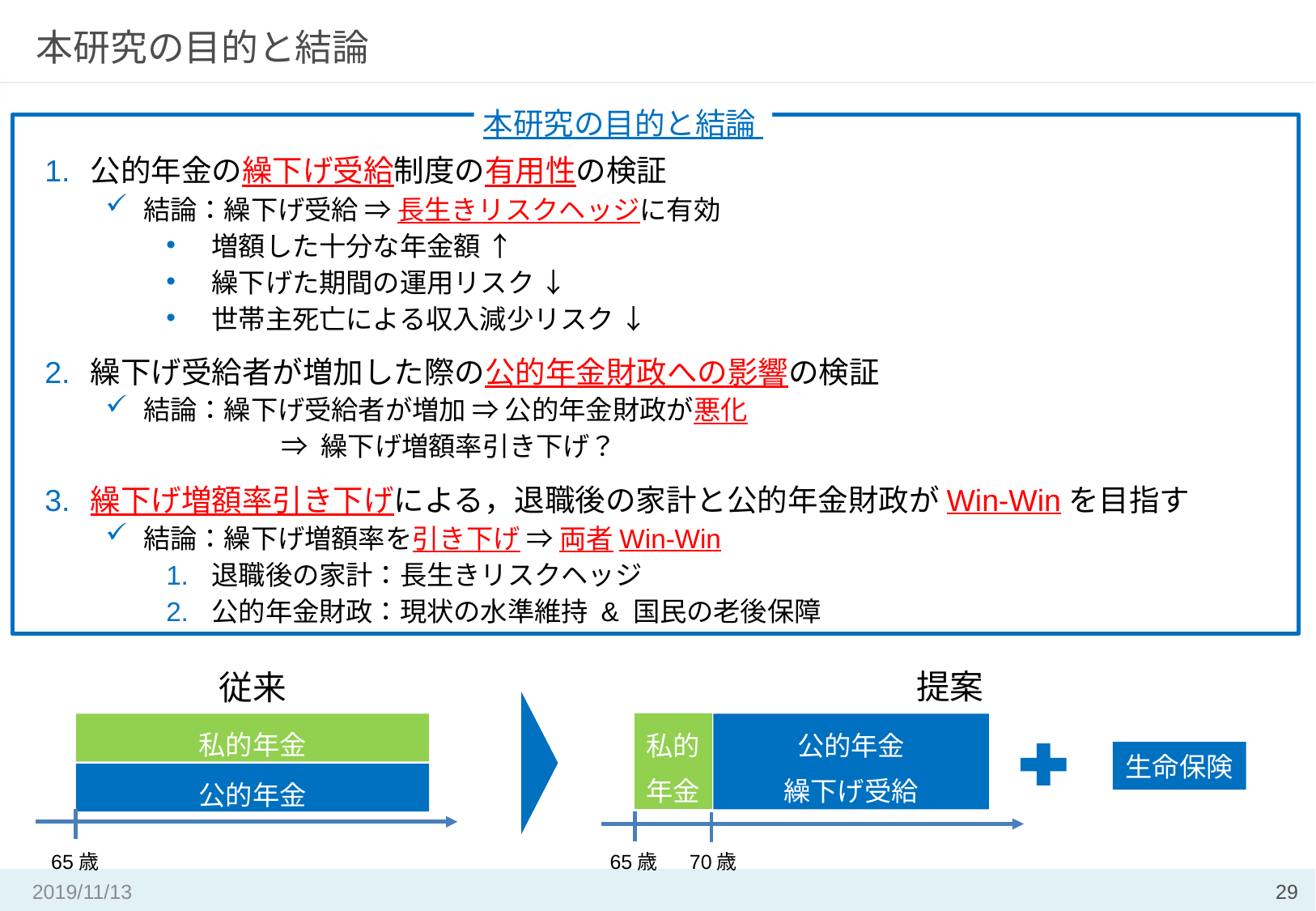

# 本研究の目的と結論
本研究の目的と結論

公的年金の繰下げ受給制度の有用性の検証
結論：繰下げ受給 ⇒ 長生きリスクヘッジに有効
増額した十分な年金額 ↑
繰下げた期間の運用リスク ↓
世帯主死亡による収入減少リスク ↓
繰下げ受給者が増加した際の公的年金財政への影響の検証
結論：繰下げ受給者が増加 ⇒ 公的年金財政が悪化
	         ⇒ 繰下げ増額率引き下げ？
繰下げ増額率引き下げによる，退職後の家計と公的年金財政がWin-Winを目指す
結論：繰下げ増額率を引き下げ ⇒ 両者Win-Win
退職後の家計：長生きリスクヘッジ
公的年金財政：現状の水準維持 & 国民の老後保障
提案
私的年金
公的年金
繰下げ受給
70歳
65歳

生命保険
従来
私的年金
公的年金
65歳

2019/11/13
29